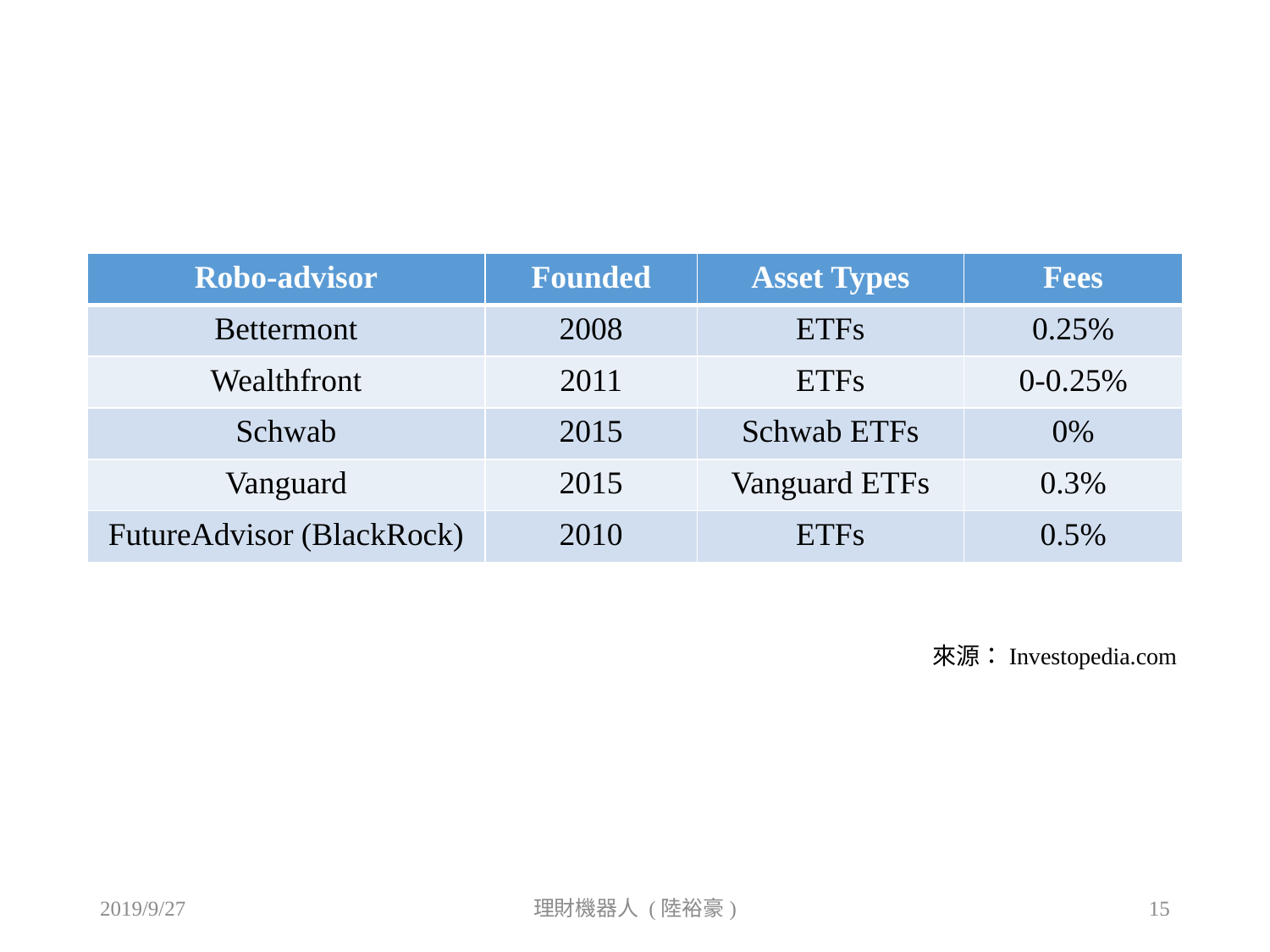

#
| Robo-advisor | Founded | Asset Types | Fees |
| --- | --- | --- | --- |
| Bettermont | 2008 | ETFs | 0.25% |
| Wealthfront | 2011 | ETFs | 0-0.25% |
| Schwab | 2015 | Schwab ETFs | 0% |
| Vanguard | 2015 | Vanguard ETFs | 0.3% |
| FutureAdvisor (BlackRock) | 2010 | ETFs | 0.5% |
來源：Investopedia.com
2019/9/27
理財機器人 (陸裕豪)
15